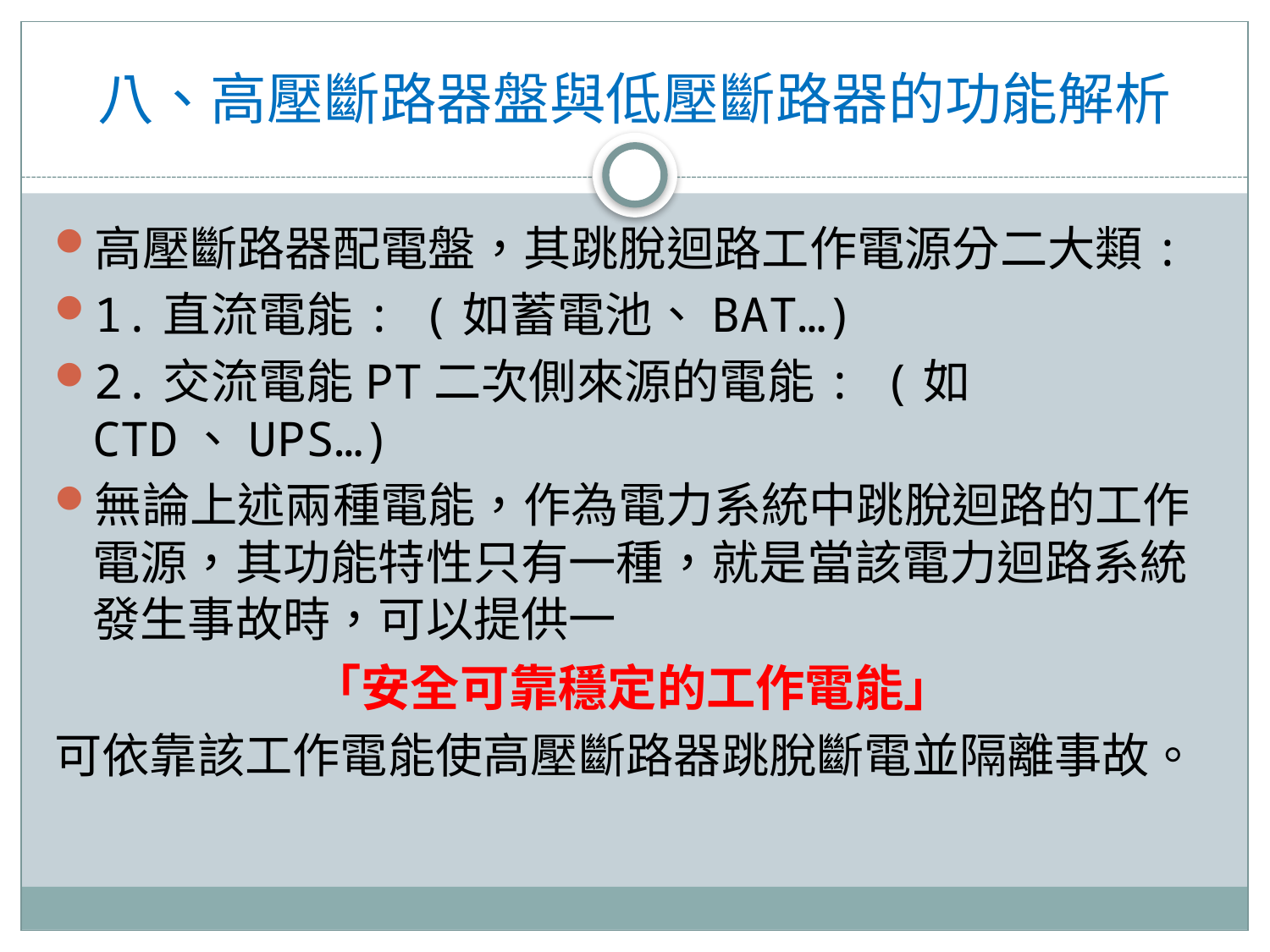

# 八、高壓斷路器盤與低壓斷路器的功能解析
高壓斷路器配電盤，其跳脫迴路工作電源分二大類:
1.直流電能: (如蓄電池、BAT…)
2.交流電能PT二次側來源的電能: (如CTD、UPS…)
無論上述兩種電能，作為電力系統中跳脫迴路的工作電源，其功能特性只有一種，就是當該電力迴路系統發生事故時，可以提供一
「安全可靠穩定的工作電能」
可依靠該工作電能使高壓斷路器跳脫斷電並隔離事故。